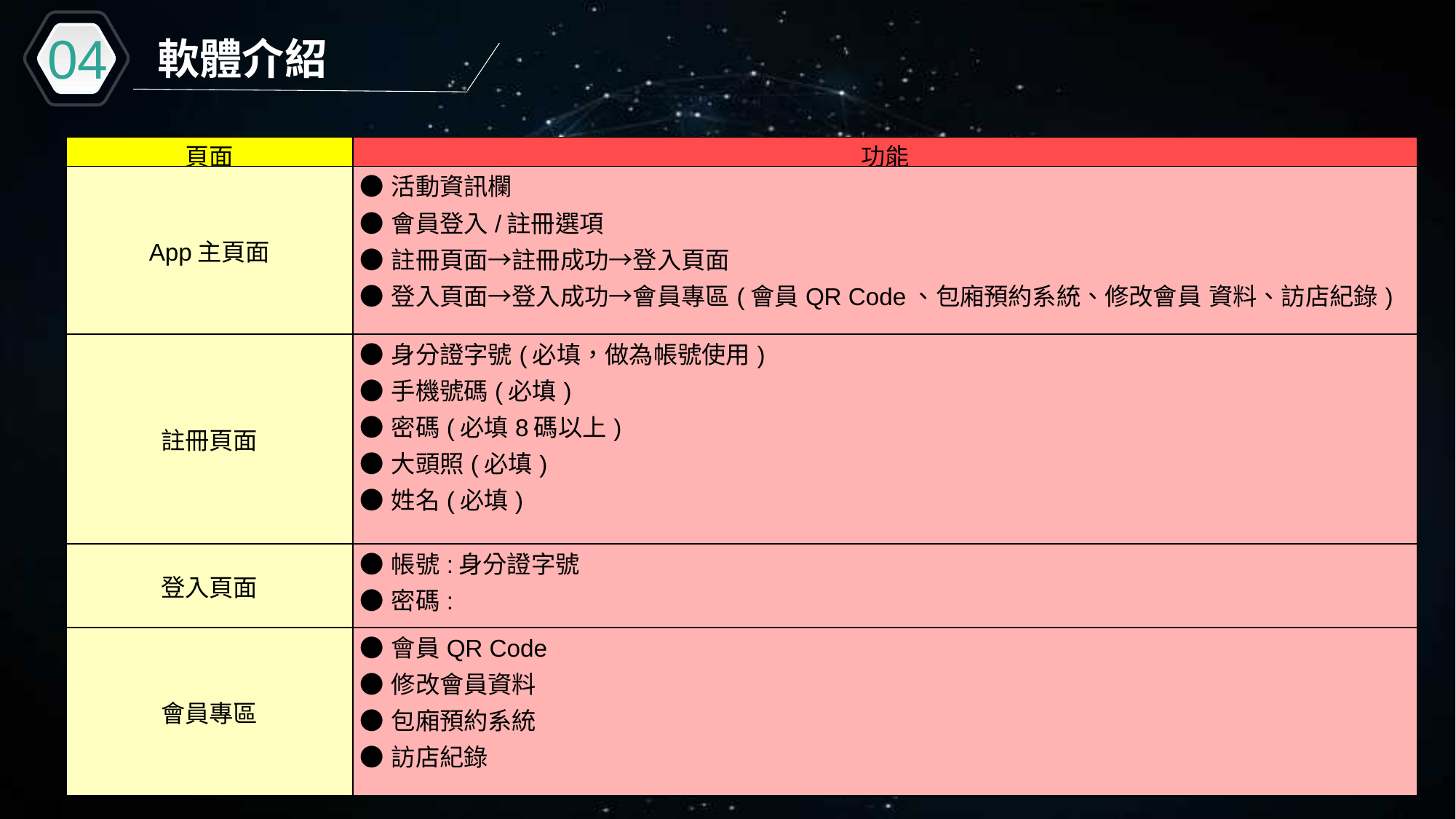

04
軟體介紹
|  |  |
| --- | --- |
| 頁面 | 功能 |
| App主頁面 | ●活動資訊欄 ●會員登入/註冊選項 ●註冊頁面→註冊成功→登入頁面 ●登入頁面→登入成功→會員專區(會員QR Code、包廂預約系統、修改會員 資料、訪店紀錄) |
| 註冊頁面 | ●身分證字號(必填，做為帳號使用) ●手機號碼(必填) ●密碼(必填8碼以上) ●大頭照(必填) ●姓名(必填) |
| 登入頁面 | ●帳號:身分證字號 ●密碼: |
| 會員專區 | ●會員QR Code ●修改會員資料 ●包廂預約系統 ●訪店紀錄 |